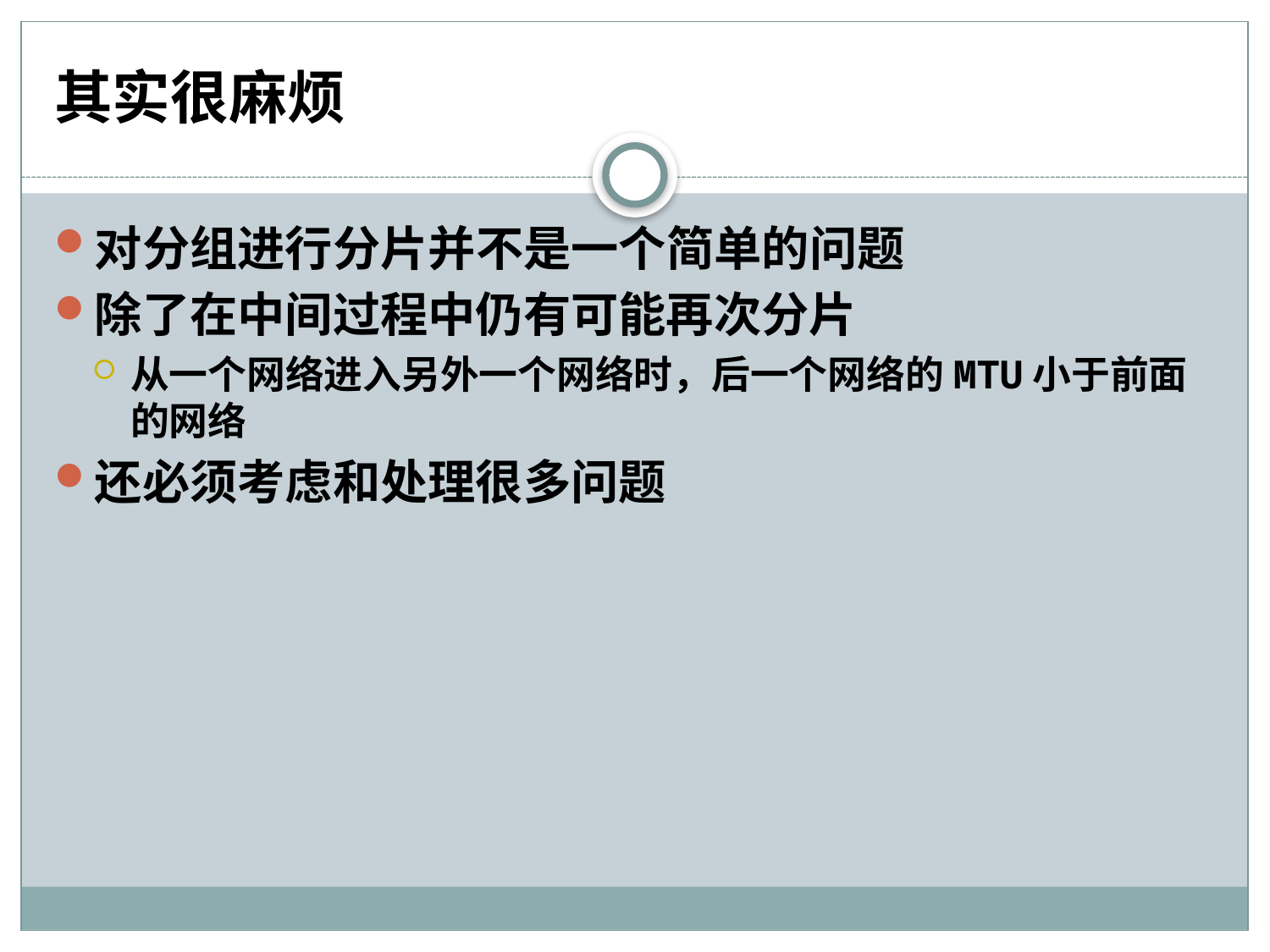

# 其实很麻烦
对分组进行分片并不是一个简单的问题
除了在中间过程中仍有可能再次分片
从一个网络进入另外一个网络时，后一个网络的MTU小于前面的网络
还必须考虑和处理很多问题